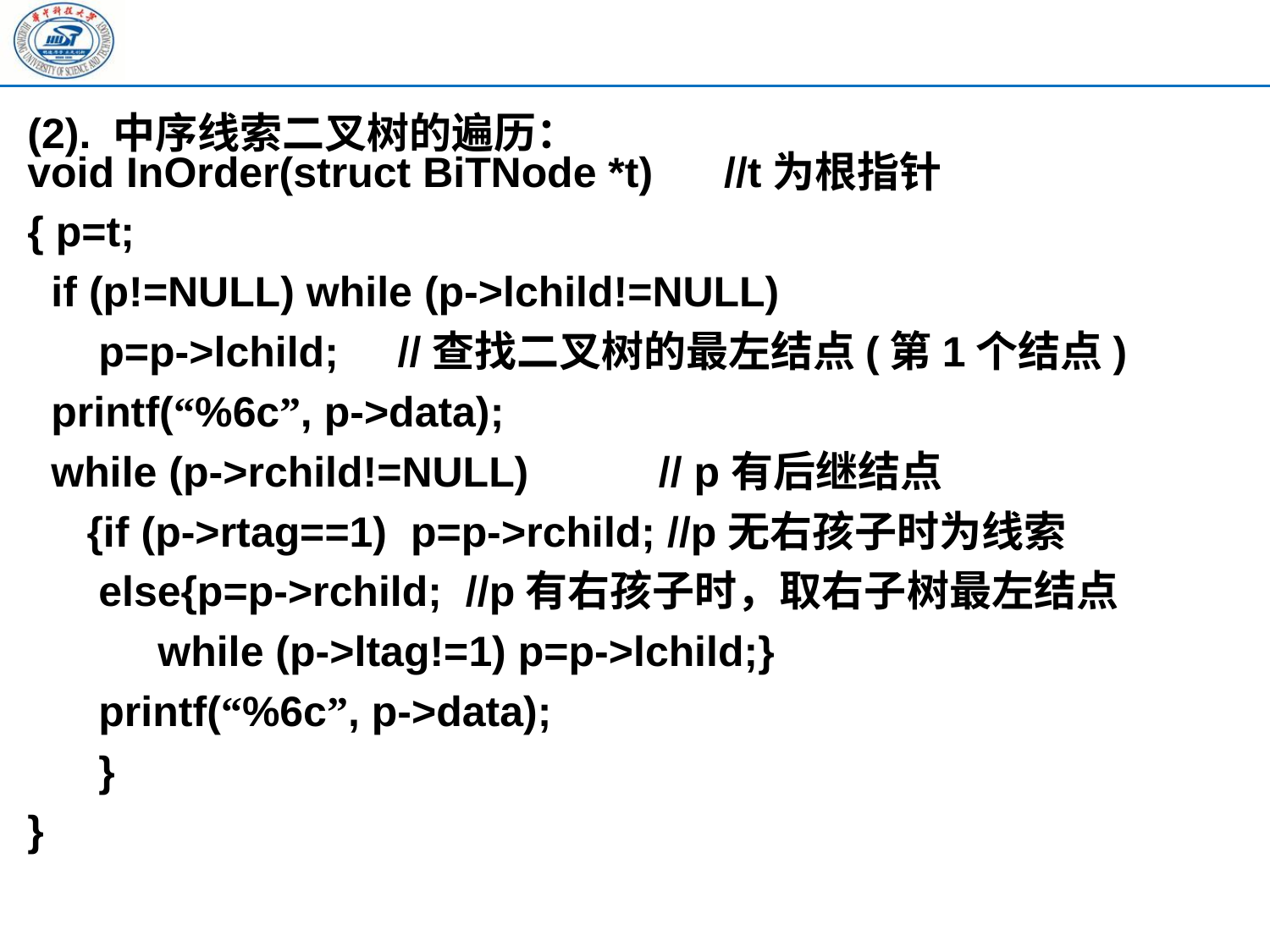

(2). 中序线索二叉树的遍历：
void InOrder(struct BiTNode *t)      //t为根指针
{ p=t;
  if (p!=NULL) while (p->lchild!=NULL)
      p=p->lchild;     //查找二叉树的最左结点(第1个结点)
  printf(“%6c”, p->data);
  while (p->rchild!=NULL)           // p有后继结点
     {if (p->rtag==1)  p=p->rchild; //p无右孩子时为线索
      else{p=p->rchild;  //p有右孩子时，取右子树最左结点
           while (p->ltag!=1) p=p->lchild;}
      printf(“%6c”, p->data);
      }
}